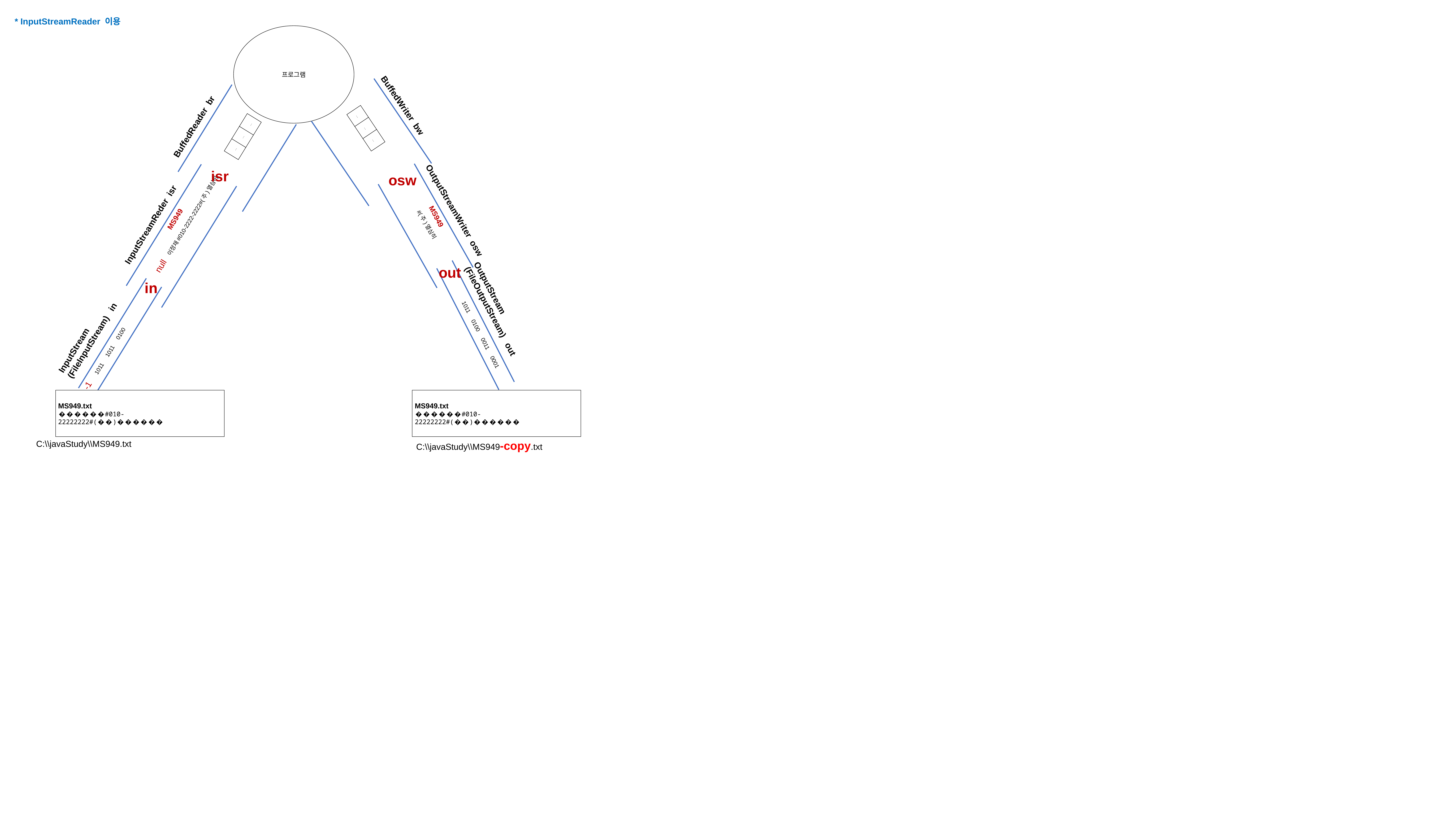

* InputStreamReader 이용

프로그램
BuffedReader  br
…
…
…
BuffedWriter  bw
…
…
…
isr
osw
InputStreamReder  isr
MS949
MS949
  null   이정재#010-2222-2222#(주)열심히
OutputStreamWriter  osw
#(주)열심히
out
1011     0100     0011     0001
in
in
OutputStream
(FileOutputStream)   out
InputStream
(FileInputStream)   in
  -1      1011     1011     0100
MS949.txt
������#010-22222222#(��)������
MS949.txt
������#010-22222222#(��)������
C:\\javaStudy\\MS949.txt
C:\\javaStudy\\MS949-copy.txt